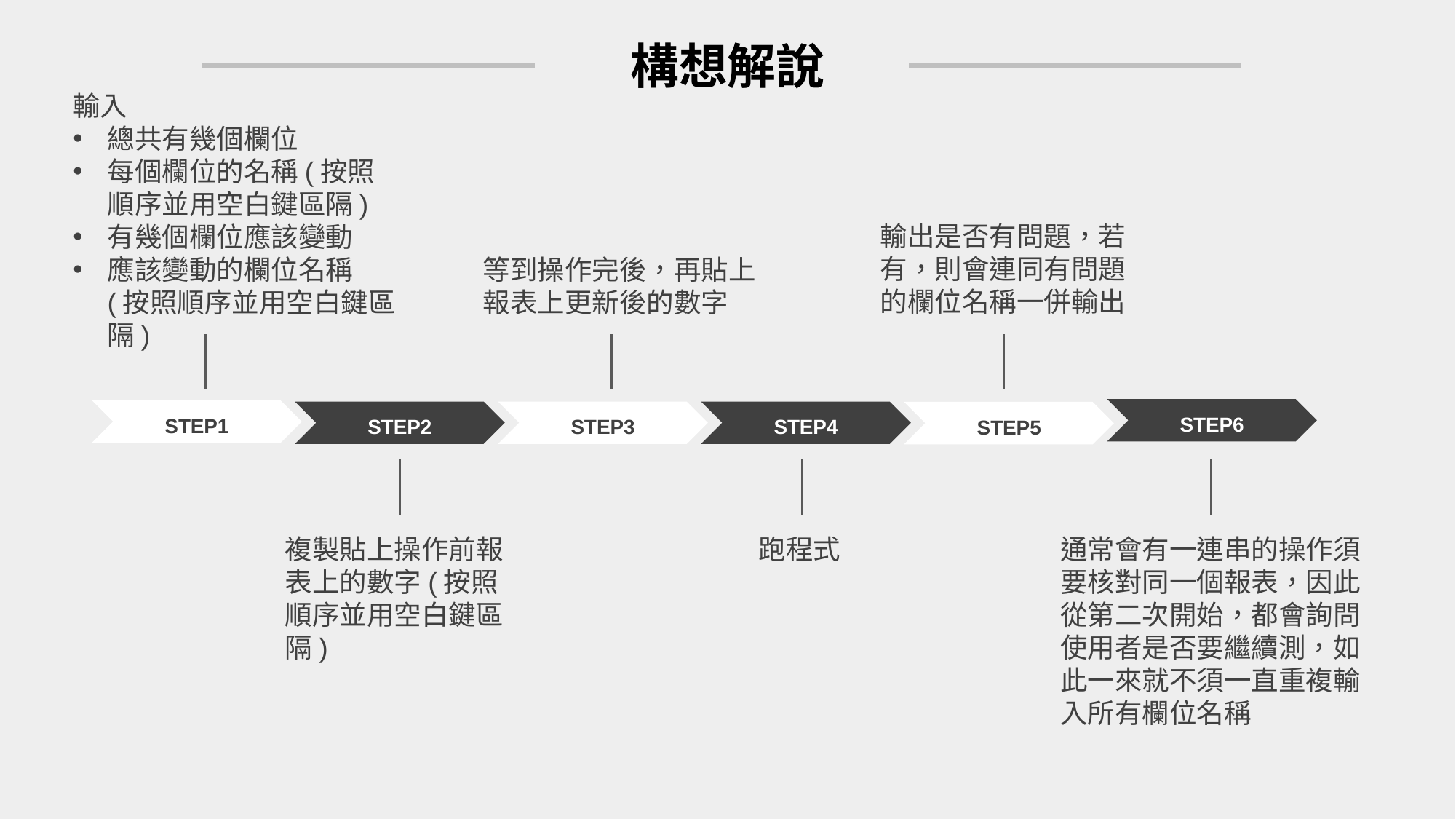

構想解說
輸入
總共有幾個欄位
每個欄位的名稱(按照順序並用空白鍵區隔)
有幾個欄位應該變動
應該變動的欄位名稱(按照順序並用空白鍵區隔)
輸出是否有問題，若有，則會連同有問題的欄位名稱一併輸出
等到操作完後，再貼上報表上更新後的數字
STEP6
STEP1
STEP2
STEP3
STEP4
STEP5
複製貼上操作前報表上的數字(按照順序並用空白鍵區隔)
跑程式
通常會有一連串的操作須要核對同一個報表，因此從第二次開始，都會詢問使用者是否要繼續測，如此一來就不須一直重複輸入所有欄位名稱